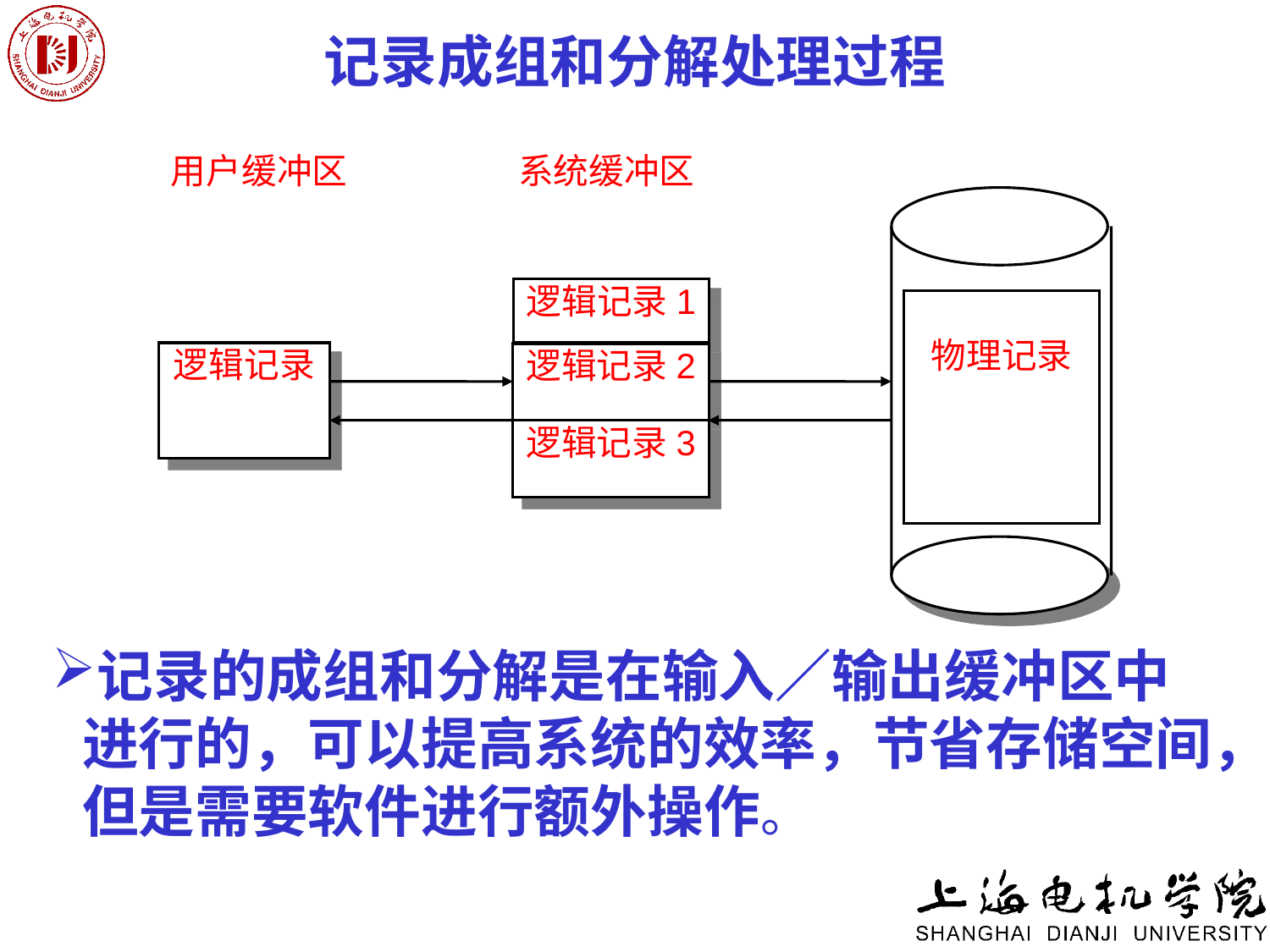

# 记录成组和分解处理过程
用户缓冲区
系统缓冲区

逻辑记录1

物理记录
逻辑记录
逻辑记录2

逻辑记录3

记录的成组和分解是在输入／输出缓冲区中进行的，可以提高系统的效率，节省存储空间，但是需要软件进行额外操作。